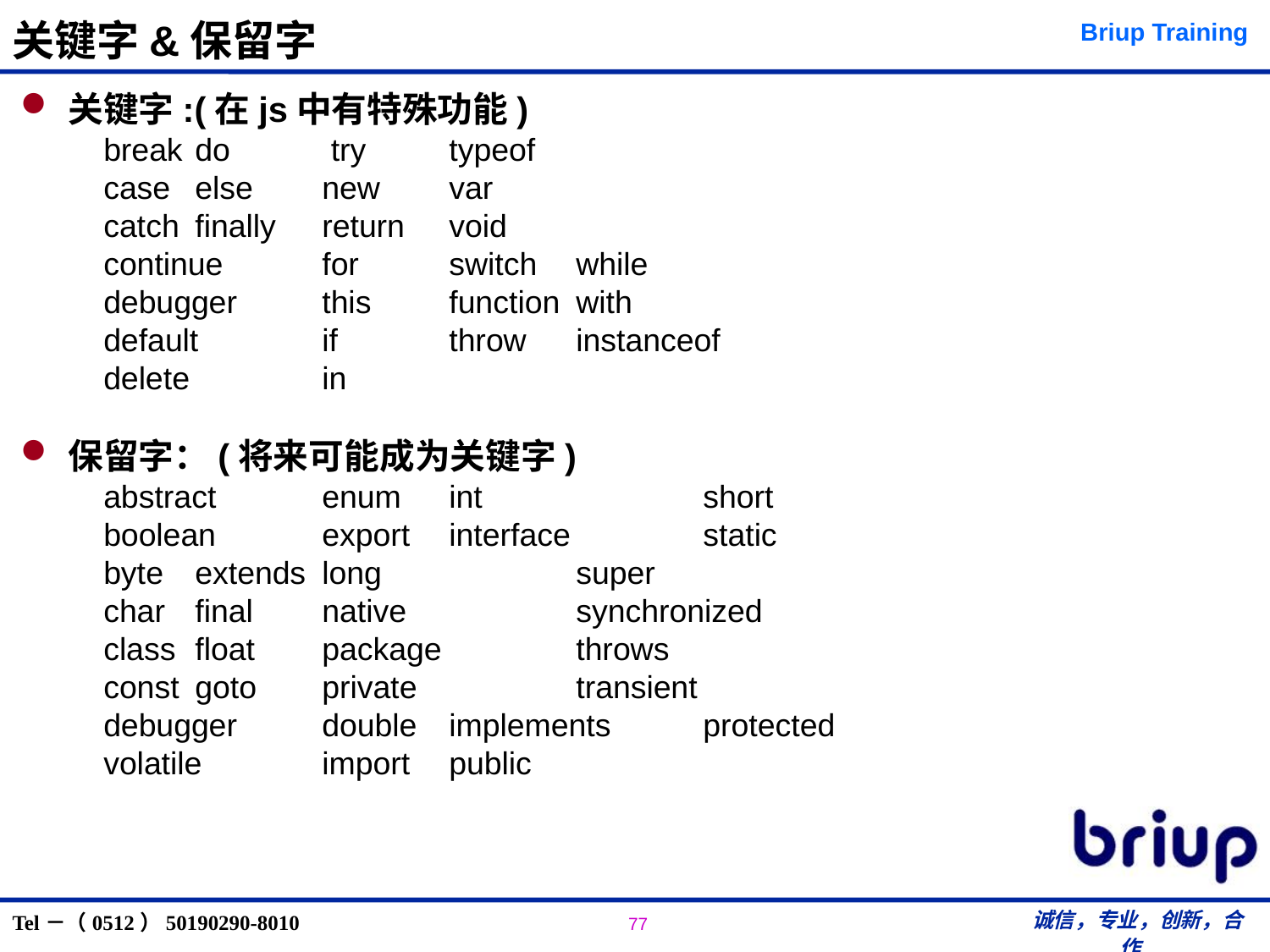

# 关键字&保留字
关键字:(在js中有特殊功能)
	    break	do 	 try 	typeof
	    case	else	new	var
	    catch	finally	return	void
	    continue	for	switch	while
	    debugger	this	function	with
	    default	if 	throw	instanceof
	    delete 	in

保留字：(将来可能成为关键字)
	    abstract	enum	int		short
	    boolean	export	interface		static
	    byte	extends	long		super
	    char	final	native		synchronized
	    class	float	package		throws
	    const	goto	private		transient
	    debugger	double	implements	protected
	    volatile	import	public